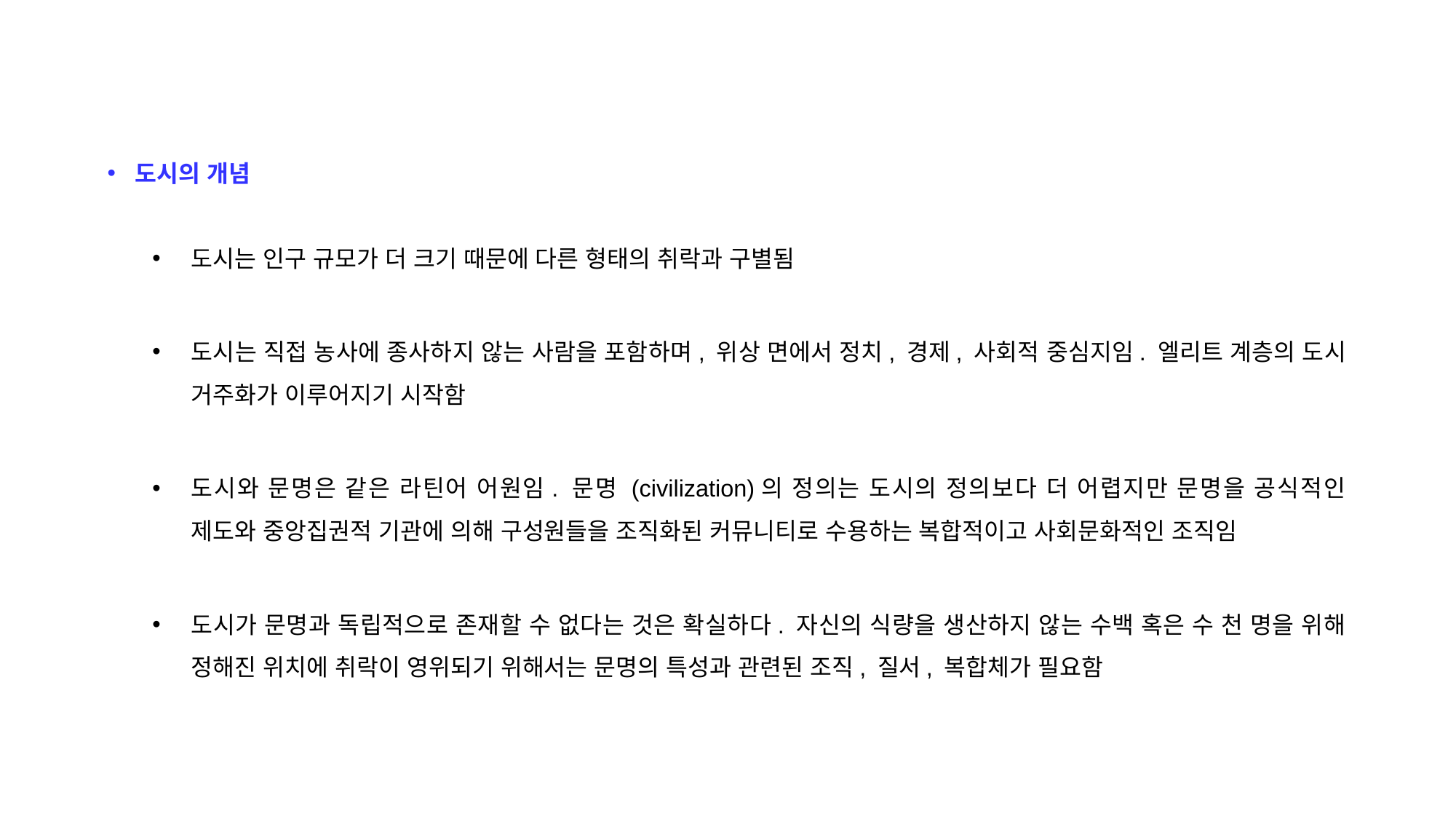

도시의 개념

도시는 인구 규모가 더 크기 때문에 다른 형태의 취락과 구별됨

도시는 직접 농사에 종사하지 않는 사람을 포함하며, 위상 면에서 정치, 경제, 사회적 중심지임. 엘리트 계층의 도시 거주화가 이루어지기 시작함

도시와 문명은 같은 라틴어 어원임. 문명 (civilization)의 정의는 도시의 정의보다 더 어렵지만 문명을 공식적인 제도와 중앙집권적 기관에 의해 구성원들을 조직화된 커뮤니티로 수용하는 복합적이고 사회문화적인 조직임

도시가 문명과 독립적으로 존재할 수 없다는 것은 확실하다. 자신의 식량을 생산하지 않는 수백 혹은 수 천 명을 위해 정해진 위치에 취락이 영위되기 위해서는 문명의 특성과 관련된 조직, 질서, 복합체가 필요함